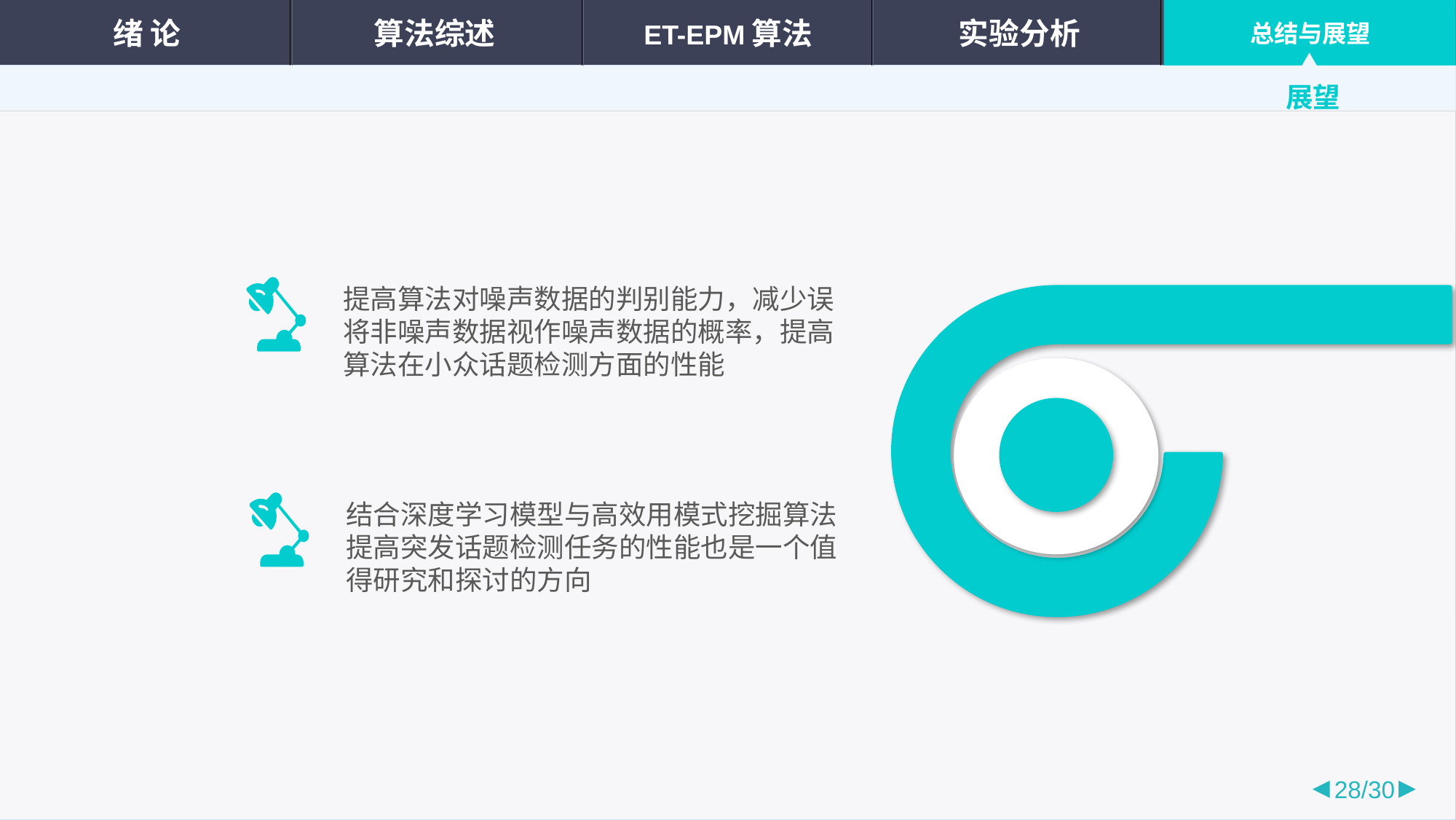

展望

提高算法对噪声数据的判别能力，减少误将非噪声数据视作噪声数据的概率，提高算法在小众话题检测方面的性能

结合深度学习模型与高效用模式挖掘算法提高突发话题检测任务的性能也是一个值得研究和探讨的方向